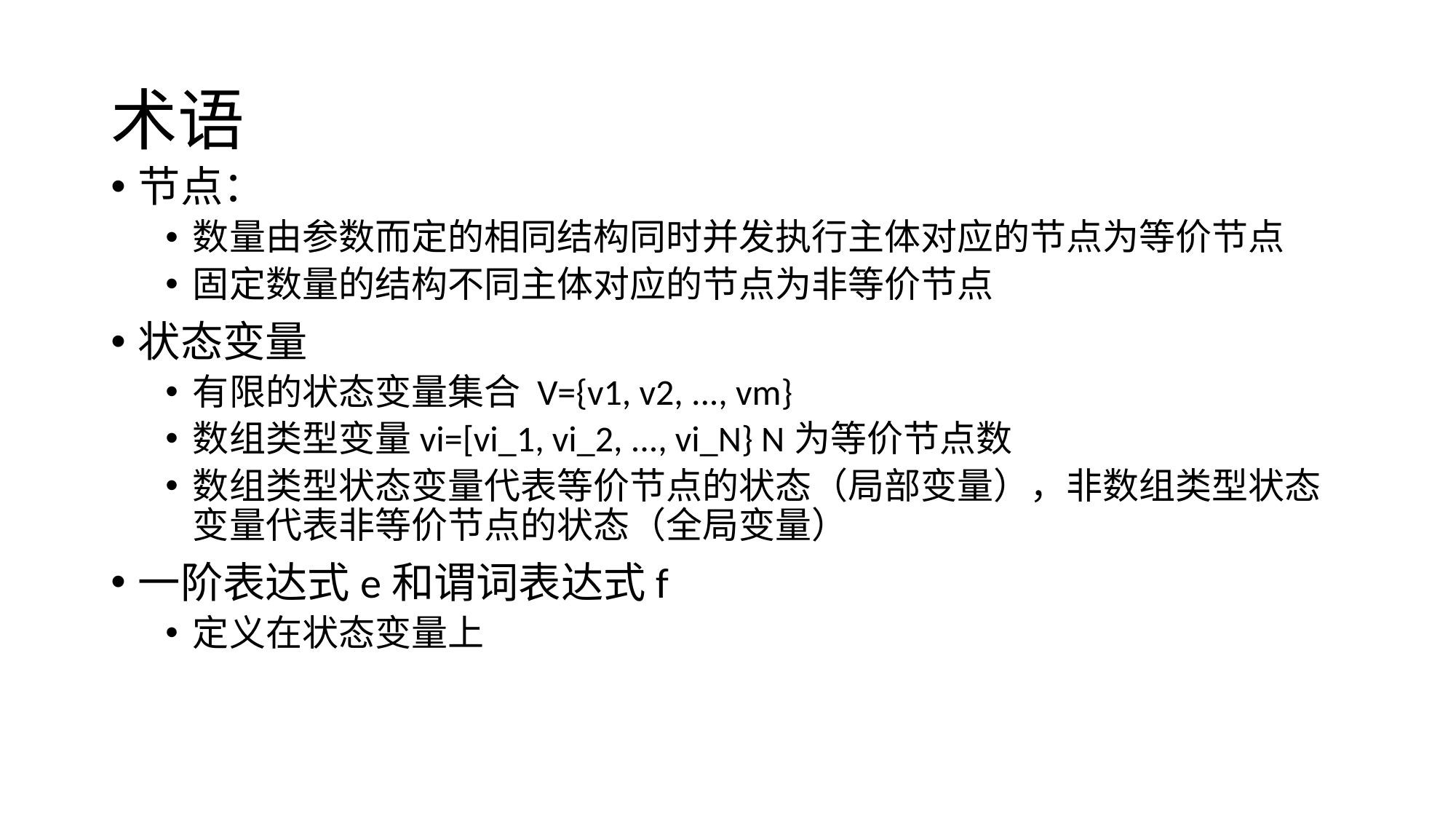

# 术语
节点：
数量由参数而定的相同结构同时并发执行主体对应的节点为等价节点
固定数量的结构不同主体对应的节点为非等价节点
状态变量
有限的状态变量集合 V={v1, v2, ..., vm}
数组类型变量vi=[vi_1, vi_2, ..., vi_N} N为等价节点数
数组类型状态变量代表等价节点的状态（局部变量），非数组类型状态变量代表非等价节点的状态（全局变量）
一阶表达式e和谓词表达式f
定义在状态变量上